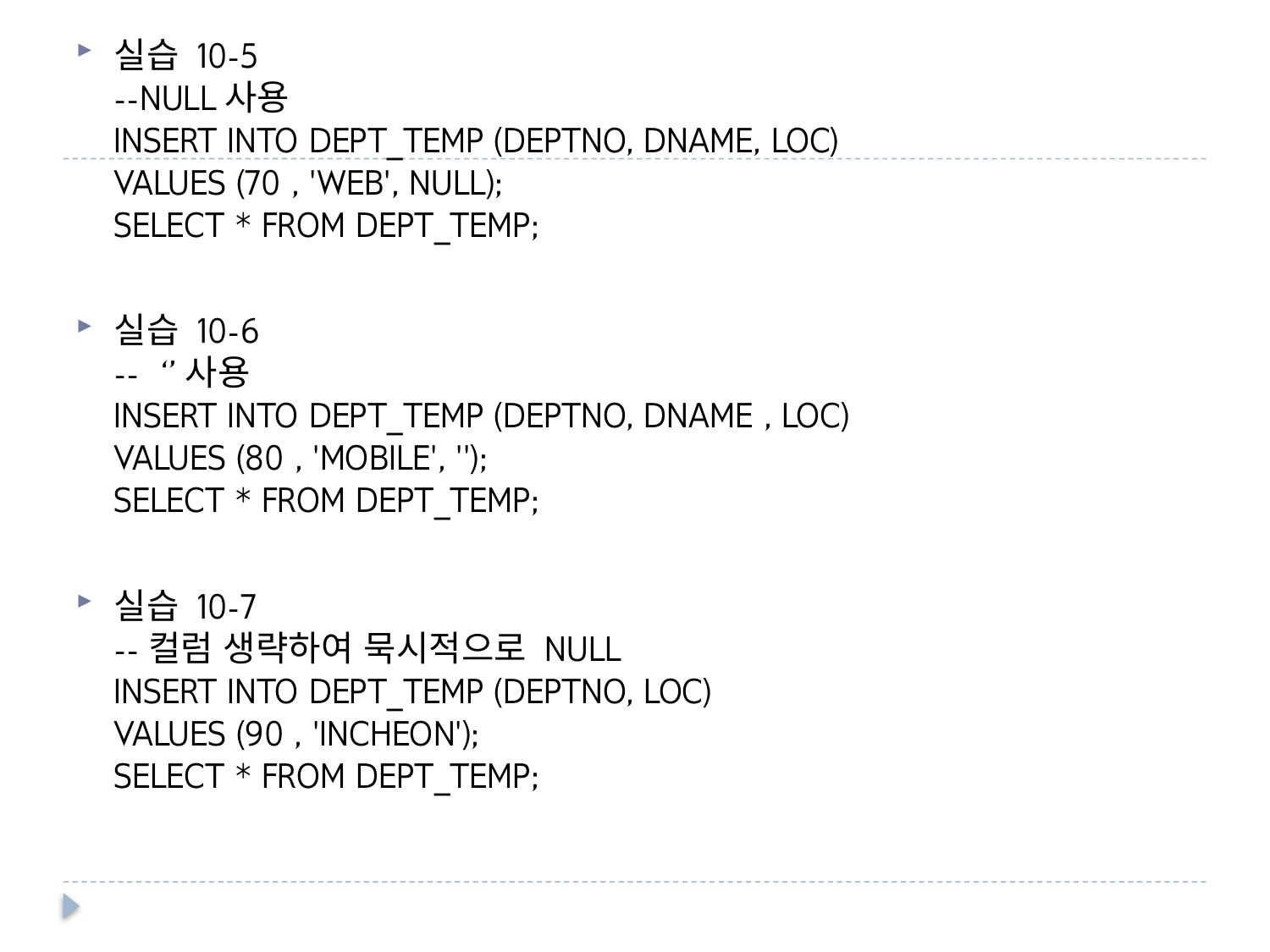

실습 10-5
--NULL사용
INSERT INTO DEPT_TEMP (DEPTNO, DNAME, LOC)
VALUES (70 , 'WEB', NULL);
SELECT * FROM DEPT_TEMP;

실습 10-6
--  ‘’사용
INSERT INTO DEPT_TEMP (DEPTNO, DNAME , LOC)
VALUES (80 , 'MOBILE', '');
SELECT * FROM DEPT_TEMP;

실습 10-7
--컬럼 생략하여 묵시적으로 NULL
INSERT INTO DEPT_TEMP (DEPTNO, LOC)
VALUES (90 , 'INCHEON');
SELECT * FROM DEPT_TEMP;